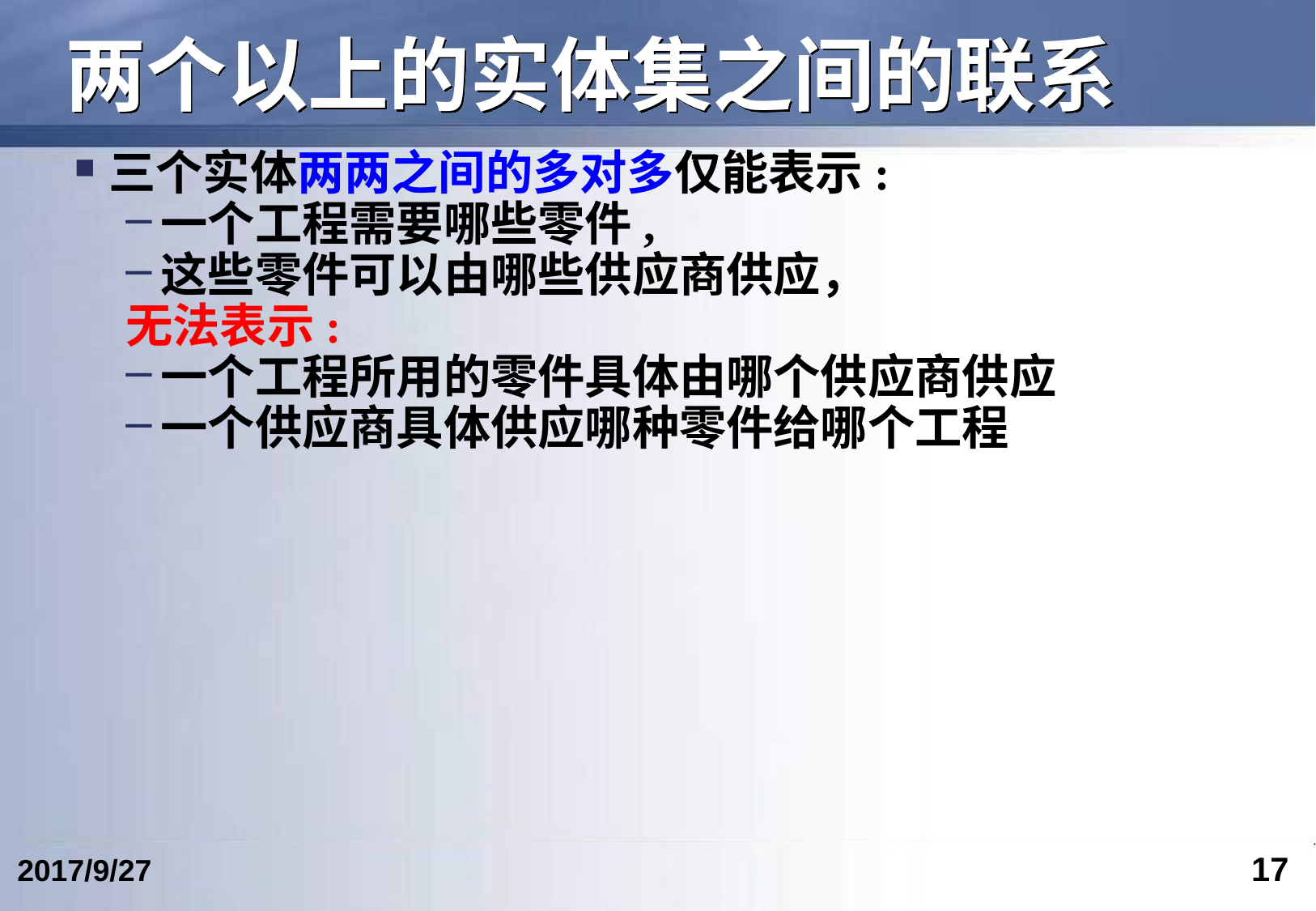

# 两个以上的实体集之间的联系
三个实体两两之间的多对多仅能表示:
一个工程需要哪些零件,
这些零件可以由哪些供应商供应，
无法表示:
一个工程所用的零件具体由哪个供应商供应
一个供应商具体供应哪种零件给哪个工程
17
2017/9/27